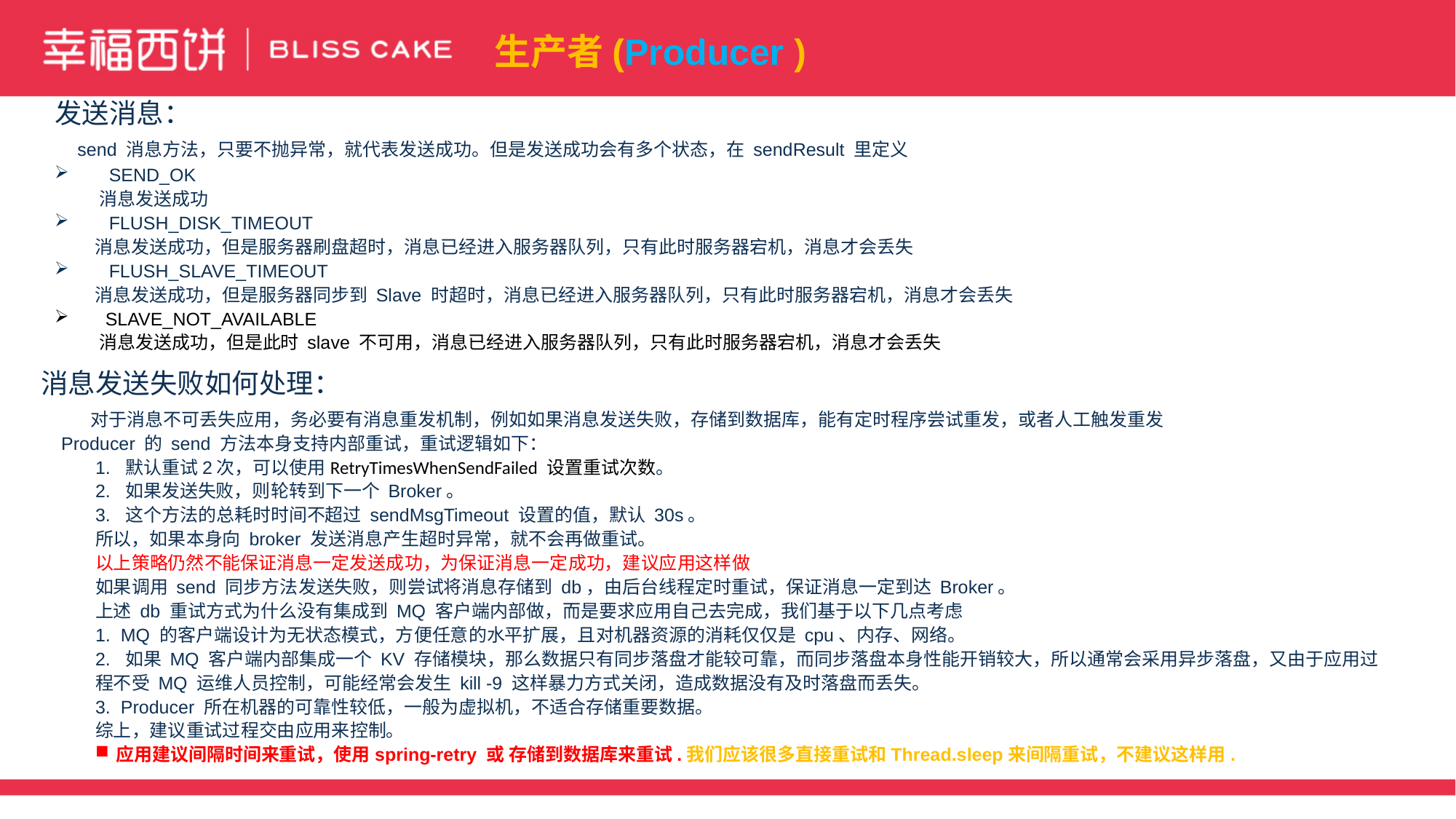

生产者(Producer )
发送消息：
   send 消息方法，只要不抛异常，就代表发送成功。但是发送成功会有多个状态，在 sendResult 里定义
    SEND_OK
          消息发送成功
    FLUSH_DISK_TIMEOUT
         消息发送成功，但是服务器刷盘超时，消息已经进入服务器队列，只有此时服务器宕机，消息才会丢失
    FLUSH_SLAVE_TIMEOUT
         消息发送成功，但是服务器同步到 Slave 时超时，消息已经进入服务器队列，只有此时服务器宕机，消息才会丢失
    SLAVE_NOT_AVAILABLE
          消息发送成功，但是此时 slave 不可用，消息已经进入服务器队列，只有此时服务器宕机，消息才会丢失
消息发送失败如何处理：
       对于消息不可丢失应用，务必要有消息重发机制，例如如果消息发送失败，存储到数据库，能有定时程序尝试重发，或者人工触发重发
    Producer 的 send 方法本身支持内部重试，重试逻辑如下：
1.  默认重试2次，可以使用RetryTimesWhenSendFailed 设置重试次数。
2.  如果发送失败，则轮转到下一个 Broker。
3.  这个方法的总耗时时间不超过 sendMsgTimeout 设置的值，默认 30s。
所以，如果本身向 broker 发送消息产生超时异常，就不会再做重试。
以上策略仍然不能保证消息一定发送成功，为保证消息一定成功，建议应用这样做
如果调用 send 同步方法发送失败，则尝试将消息存储到 db，由后台线程定时重试，保证消息一定到达 Broker。
上述 db 重试方式为什么没有集成到 MQ 客户端内部做，而是要求应用自己去完成，我们基于以下几点考虑
1.  MQ 的客户端设计为无状态模式，方便任意的水平扩展，且对机器资源的消耗仅仅是 cpu、内存、网络。
2.  如果 MQ 客户端内部集成一个 KV 存储模块，那么数据只有同步落盘才能较可靠，而同步落盘本身性能开销较大，所以通常会采用异步落盘，又由于应用过程不受 MQ 运维人员控制，可能经常会发生 kill -9 这样暴力方式关闭，造成数据没有及时落盘而丢失。
3.  Producer 所在机器的可靠性较低，一般为虚拟机，不适合存储重要数据。
综上，建议重试过程交由应用来控制。
应用建议间隔时间来重试，使用spring-retry 或 存储到数据库来重试.我们应该很多直接重试和Thread.sleep来间隔重试，不建议这样用.